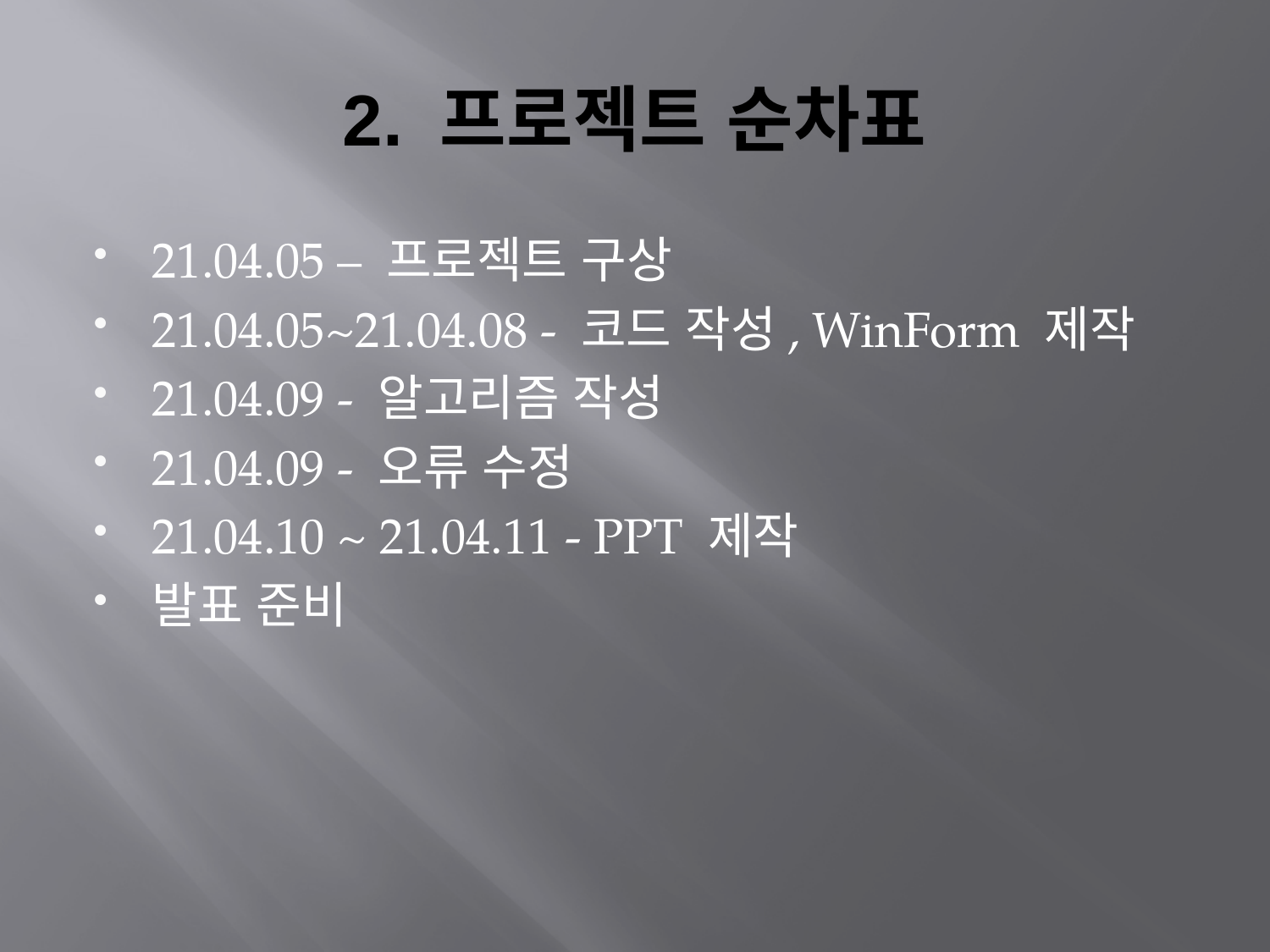

# 2. 프로젝트 순차표
21.04.05 – 프로젝트 구상
21.04.05~21.04.08 - 코드 작성, WinForm 제작
21.04.09 - 알고리즘 작성
21.04.09 - 오류 수정
21.04.10 ~ 21.04.11 - PPT 제작
발표 준비